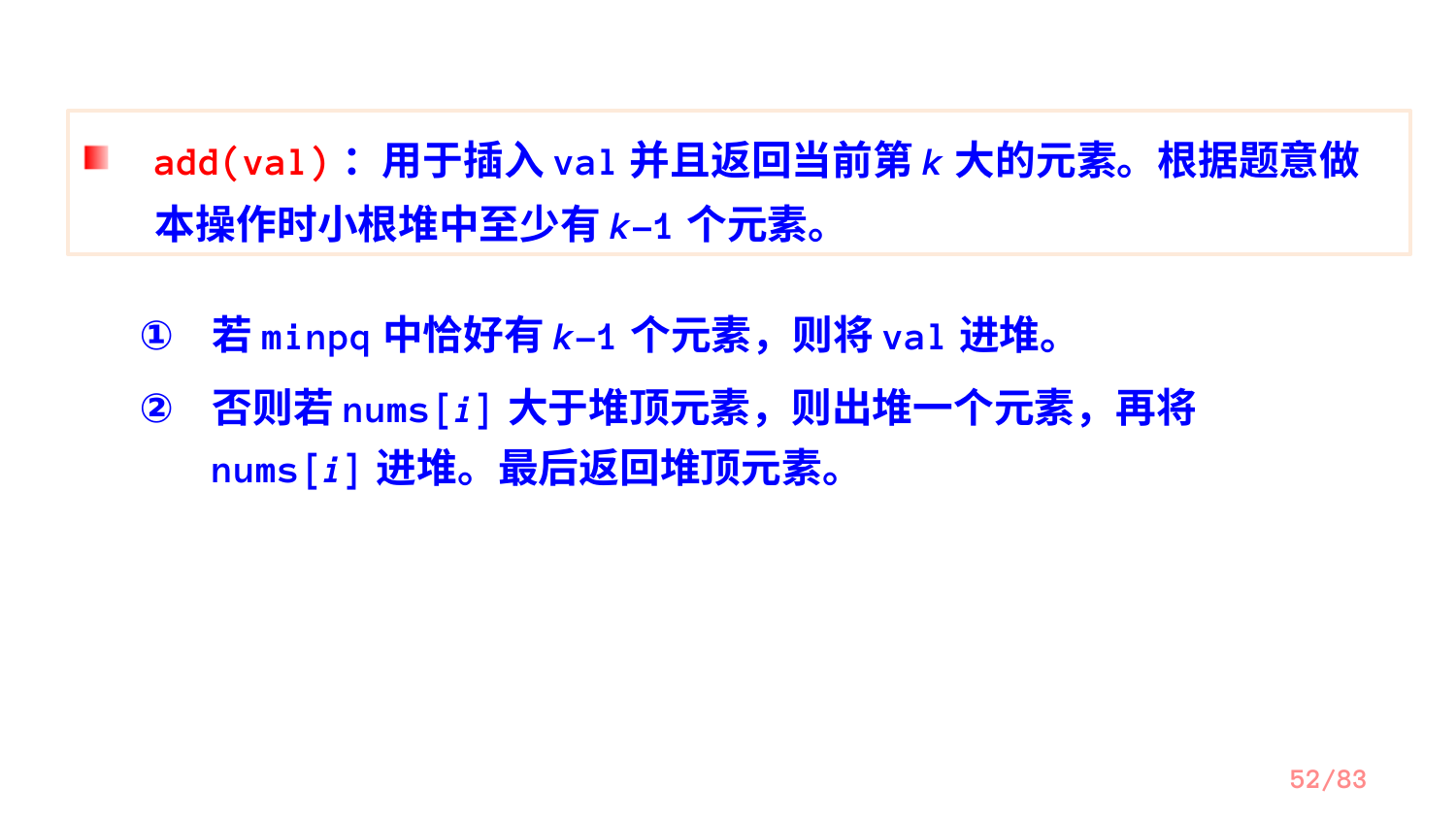

add(val)：用于插入val并且返回当前第k大的元素。根据题意做本操作时小根堆中至少有k-1个元素。
若minpq中恰好有k-1个元素，则将val进堆。
否则若nums[i]大于堆顶元素，则出堆一个元素，再将nums[i]进堆。最后返回堆顶元素。
52/83